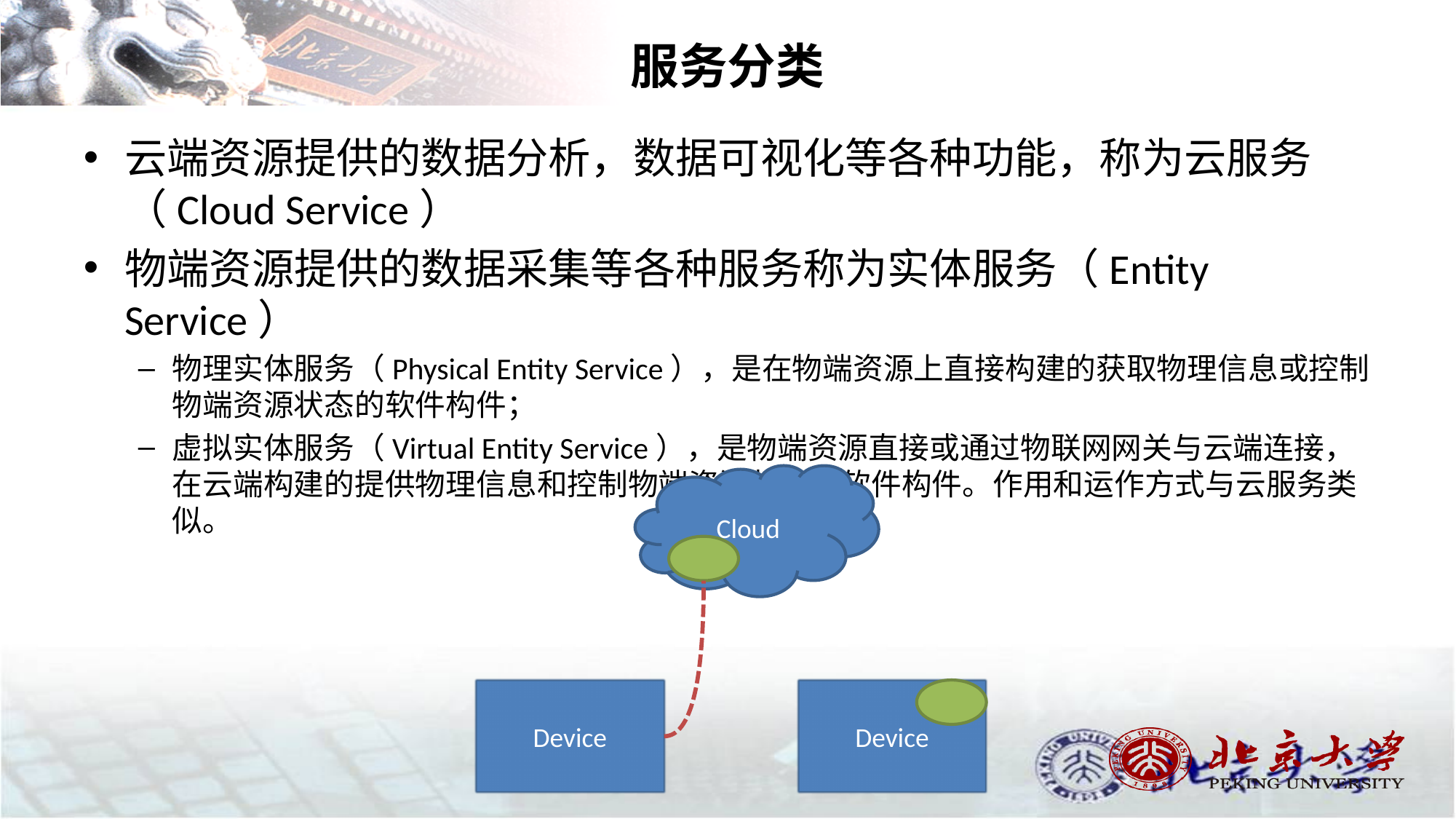

# 服务分类
云端资源提供的数据分析，数据可视化等各种功能，称为云服务（Cloud Service）
物端资源提供的数据采集等各种服务称为实体服务（Entity Service）
物理实体服务（Physical Entity Service），是在物端资源上直接构建的获取物理信息或控制物端资源状态的软件构件；
虚拟实体服务（Virtual Entity Service），是物端资源直接或通过物联网网关与云端连接，在云端构建的提供物理信息和控制物端资源状态的软件构件。作用和运作方式与云服务类似。
Cloud

Device

Device